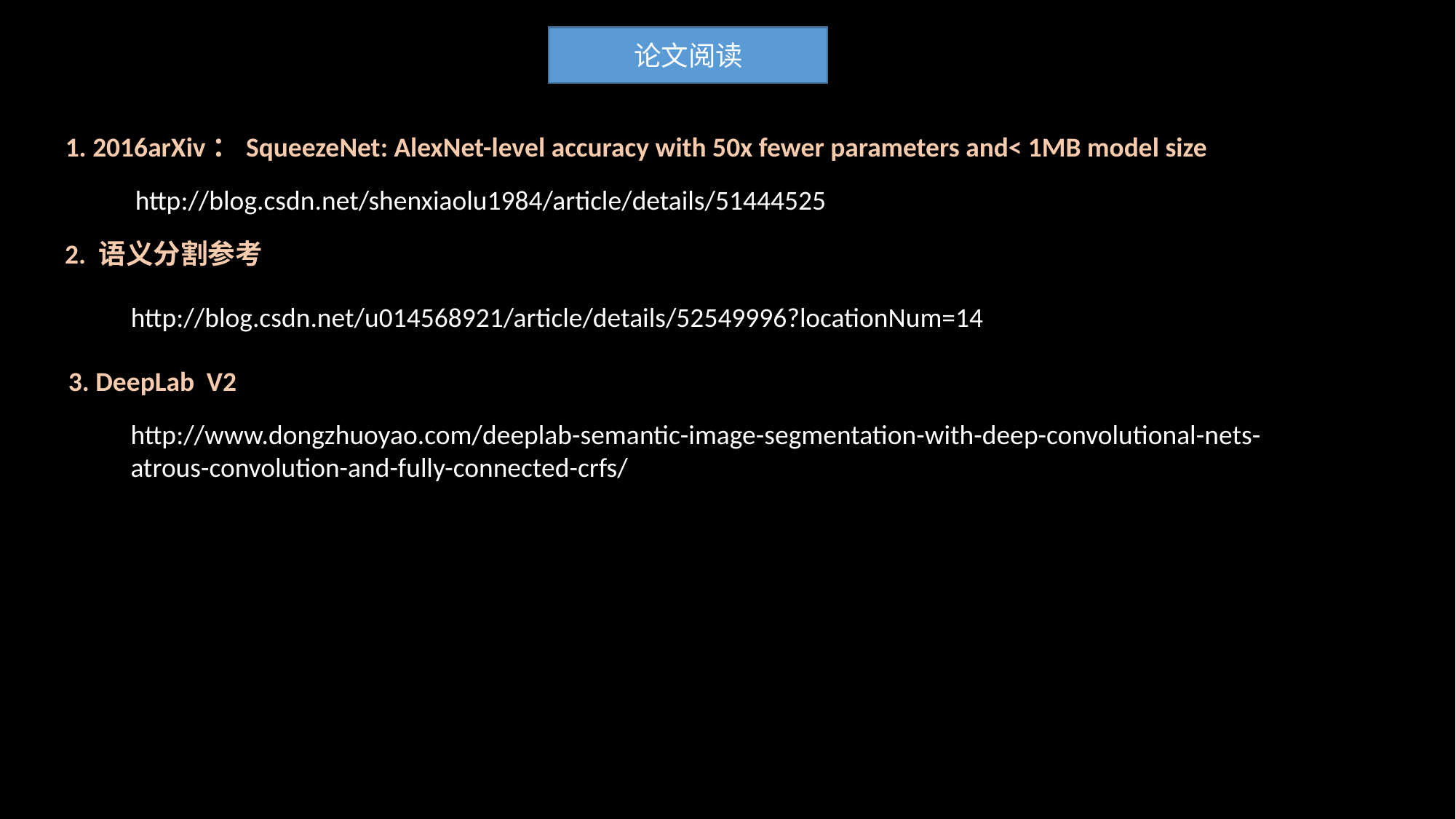

论文阅读
1. 2016arXiv：SqueezeNet: AlexNet-level accuracy with 50x fewer parameters and< 1MB model size
http://blog.csdn.net/shenxiaolu1984/article/details/51444525
2. 语义分割参考
http://blog.csdn.net/u014568921/article/details/52549996?locationNum=14
3. DeepLab  V2
http://www.dongzhuoyao.com/deeplab-semantic-image-segmentation-with-deep-convolutional-nets-atrous-convolution-and-fully-connected-crfs/